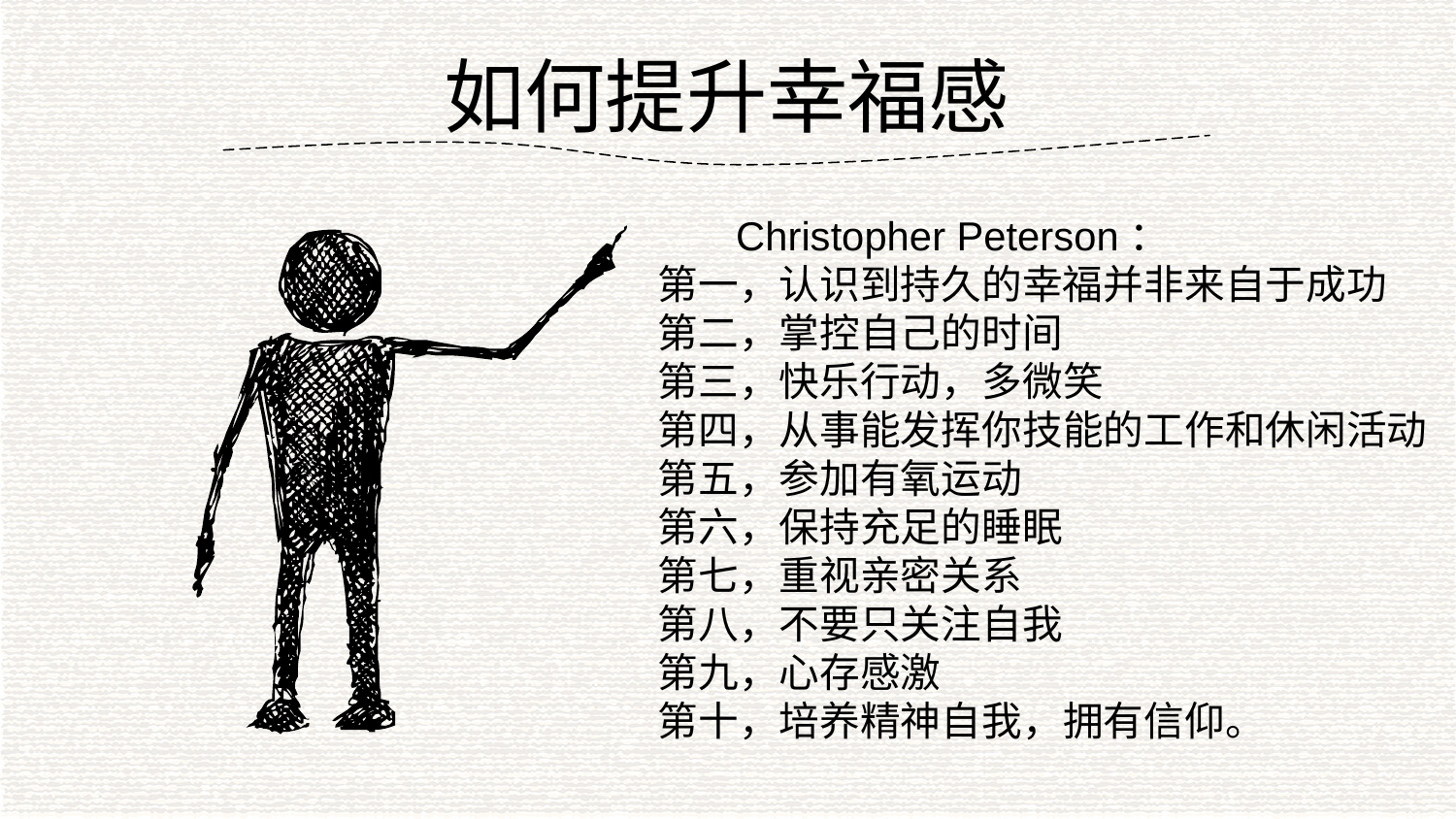

如何提升幸福感

       Christopher Peterson：
第一，认识到持久的幸福并非来自于成功
第二，掌控自己的时间
第三，快乐行动，多微笑
第四，从事能发挥你技能的工作和休闲活动
第五，参加有氧运动
第六，保持充足的睡眠
第七，重视亲密关系
第八，不要只关注自我
第九，心存感激
第十，培养精神自我，拥有信仰。